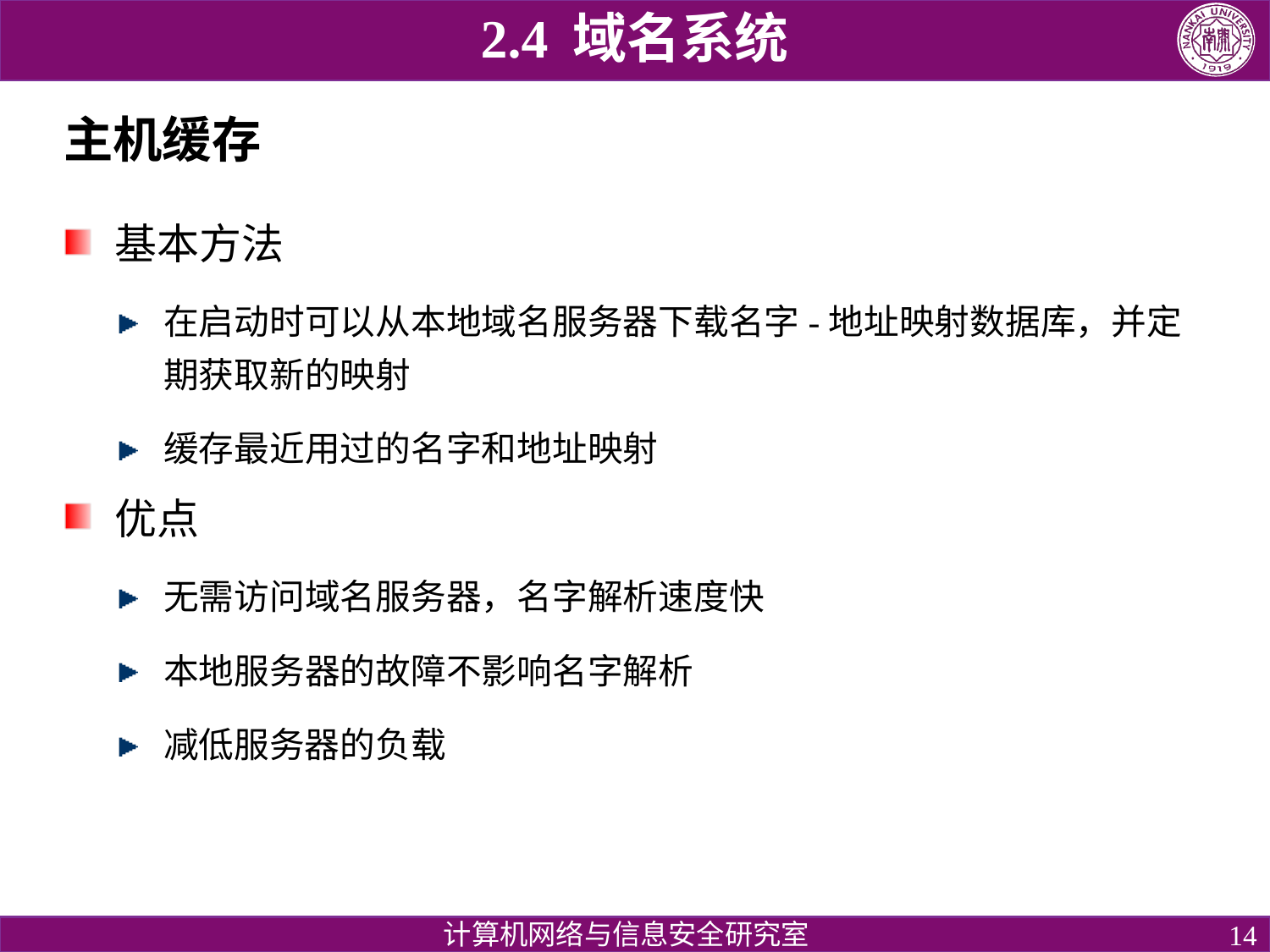

2.4 域名系统
# 主机缓存
基本方法
在启动时可以从本地域名服务器下载名字-地址映射数据库，并定期获取新的映射
缓存最近用过的名字和地址映射
优点
无需访问域名服务器，名字解析速度快
本地服务器的故障不影响名字解析
减低服务器的负载